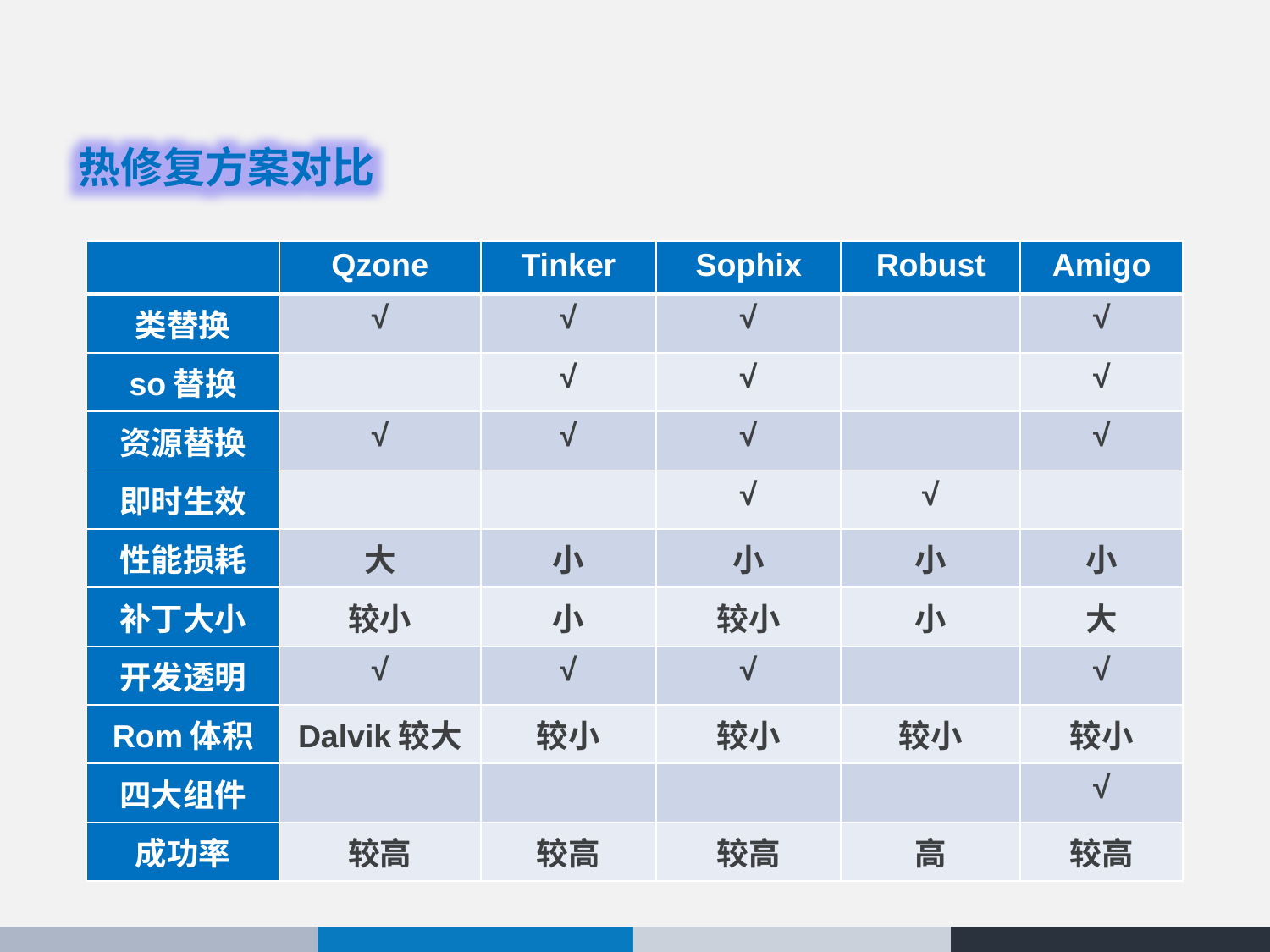

热修复方案对比
|  | Qzone | Tinker | Sophix | Robust | Amigo |
| --- | --- | --- | --- | --- | --- |
| 类替换 | √ | √ | √ |  | √ |
| so替换 |  | √ | √ |  | √ |
| 资源替换 | √ | √ | √ |  | √ |
| 即时生效 |  |  | √ | √ |  |
| 性能损耗 | 大 | 小 | 小 | 小 | 小 |
| 补丁大小 | 较小 | 小 | 较小 | 小 | 大 |
| 开发透明 | √ | √ | √ |  | √ |
| Rom体积 | Dalvik较大 | 较小 | 较小 | 较小 | 较小 |
| 四大组件 |  |  |  |  | √ |
| 成功率 | 较高 | 较高 | 较高 | 高 | 较高 |